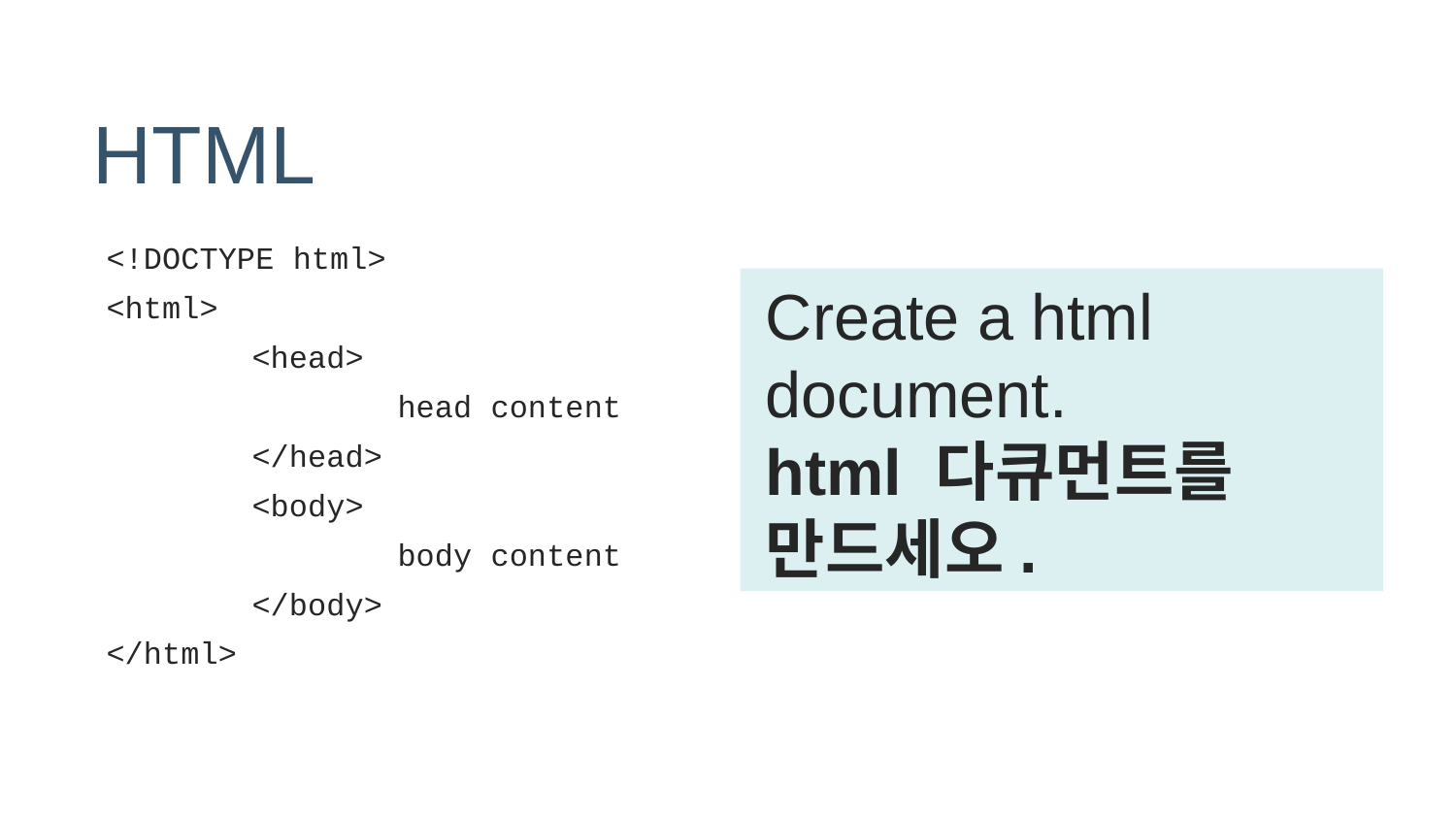

# HTML
<!DOCTYPE html>
<html>
	<head>
		head content
	</head>
	<body>
		body content
	</body>
</html>
Create a html document.
html 다큐먼트를 만드세오.